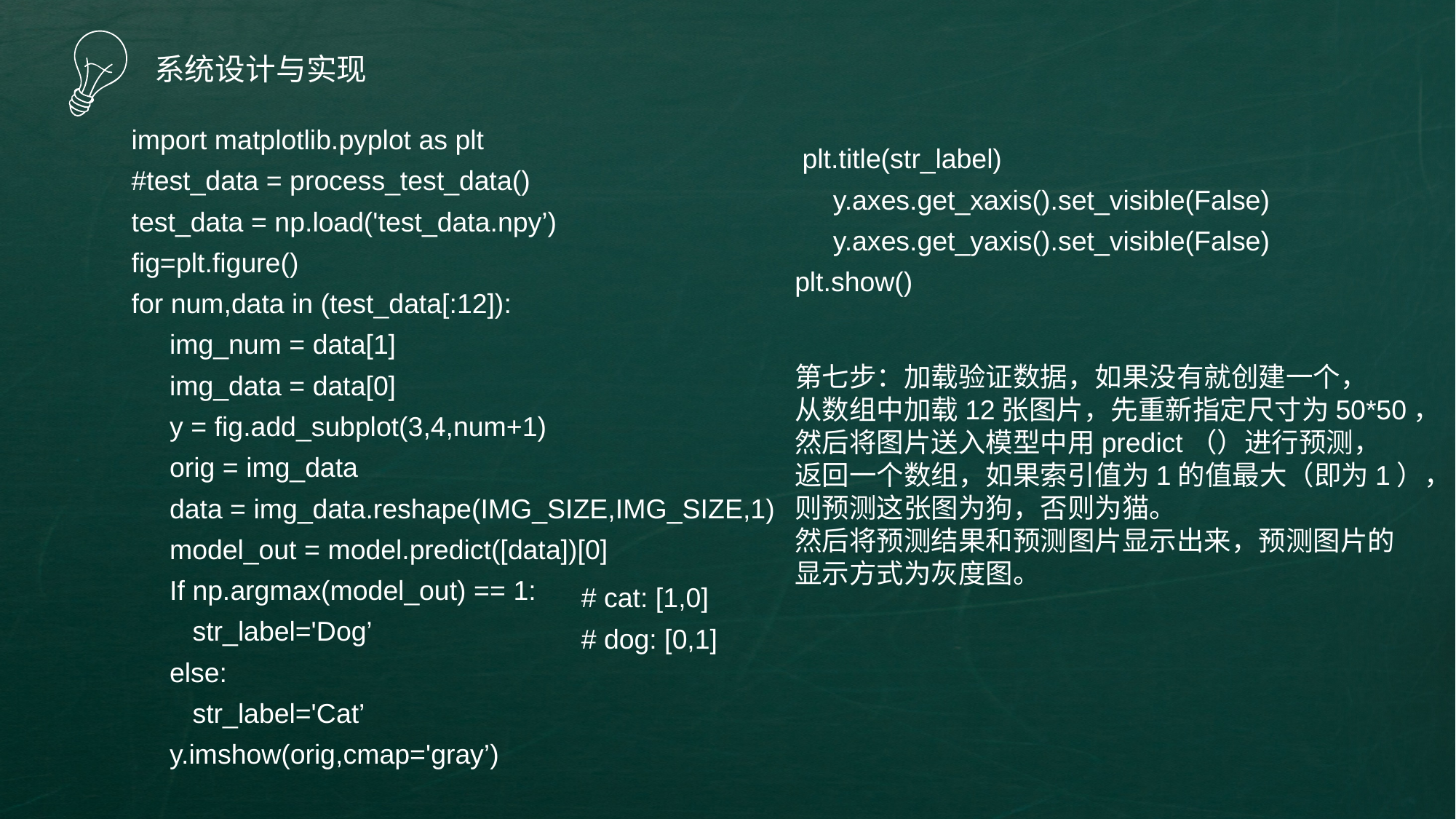

系统设计与实现
import matplotlib.pyplot as plt
#test_data = process_test_data()
test_data = np.load('test_data.npy’)
fig=plt.figure()
for num,data in (test_data[:12]):
     img_num = data[1]
     img_data = data[0]
     y = fig.add_subplot(3,4,num+1)
     orig = img_data
     data = img_data.reshape(IMG_SIZE,IMG_SIZE,1)
     model_out = model.predict([data])[0]
     If np.argmax(model_out) == 1:
        str_label='Dog’
     else:
        str_label='Cat’
     y.imshow(orig,cmap='gray’)
 plt.title(str_label)
     y.axes.get_xaxis().set_visible(False)
     y.axes.get_yaxis().set_visible(False)
plt.show()
第七步：加载验证数据，如果没有就创建一个，
从数组中加载12张图片，先重新指定尺寸为50*50，
然后将图片送入模型中用predict（）进行预测，
返回一个数组，如果索引值为1的值最大（即为1），
则预测这张图为狗，否则为猫。
然后将预测结果和预测图片显示出来，预测图片的
显示方式为灰度图。
# cat: [1,0]
# dog: [0,1]